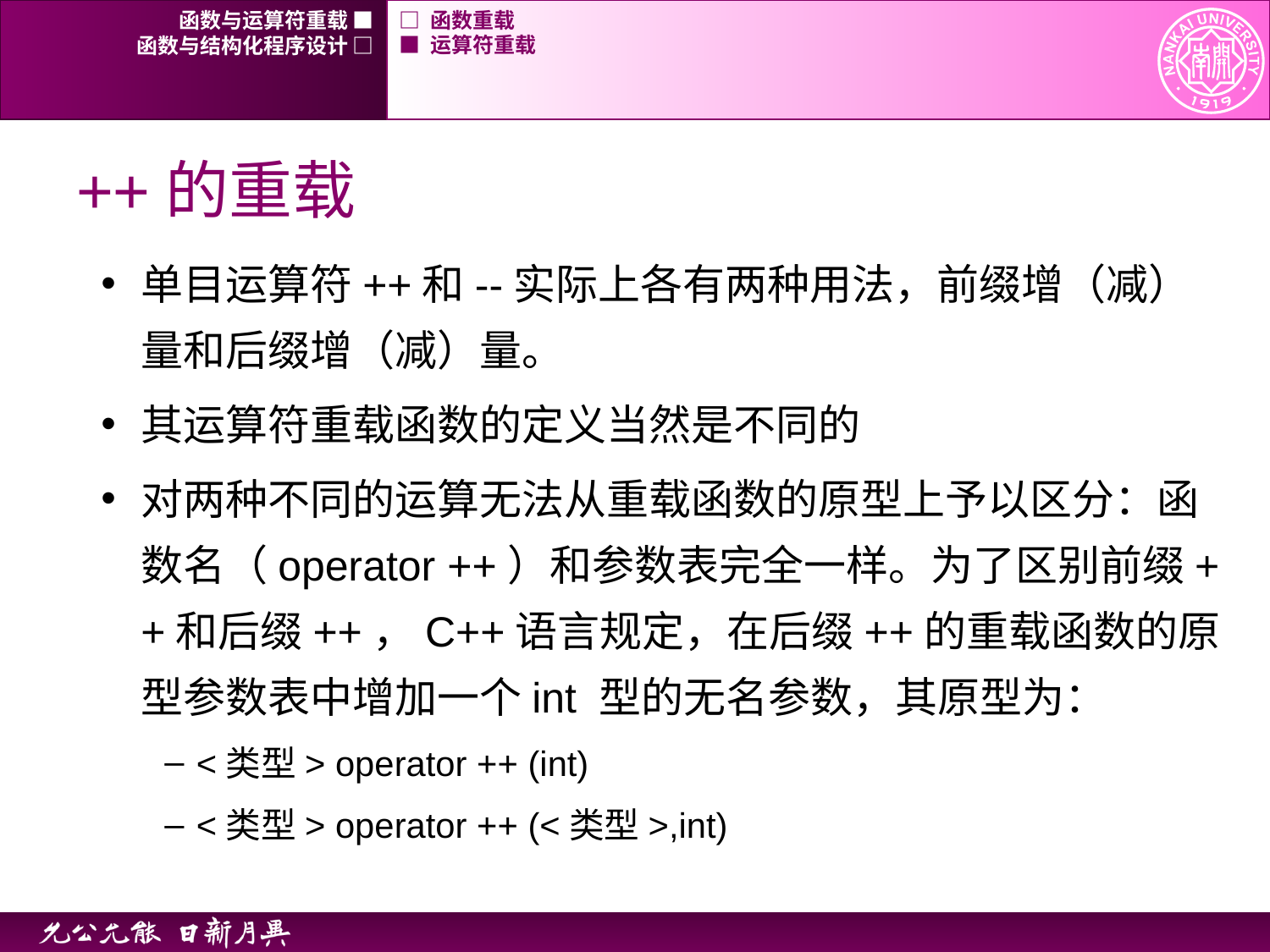

函数与运算符重载 ■
□ 函数重载
函数与结构化程序设计 □
■ 运算符重载

# ++的重载
单目运算符++和--实际上各有两种用法，前缀增（减）量和后缀增（减）量。
其运算符重载函数的定义当然是不同的
对两种不同的运算无法从重载函数的原型上予以区分：函数名（operator ++）和参数表完全一样。为了区别前缀++和后缀++，C++语言规定，在后缀++的重载函数的原型参数表中增加一个int 型的无名参数，其原型为：
<类型> operator ++ (int)
<类型> operator ++ (<类型>,int)